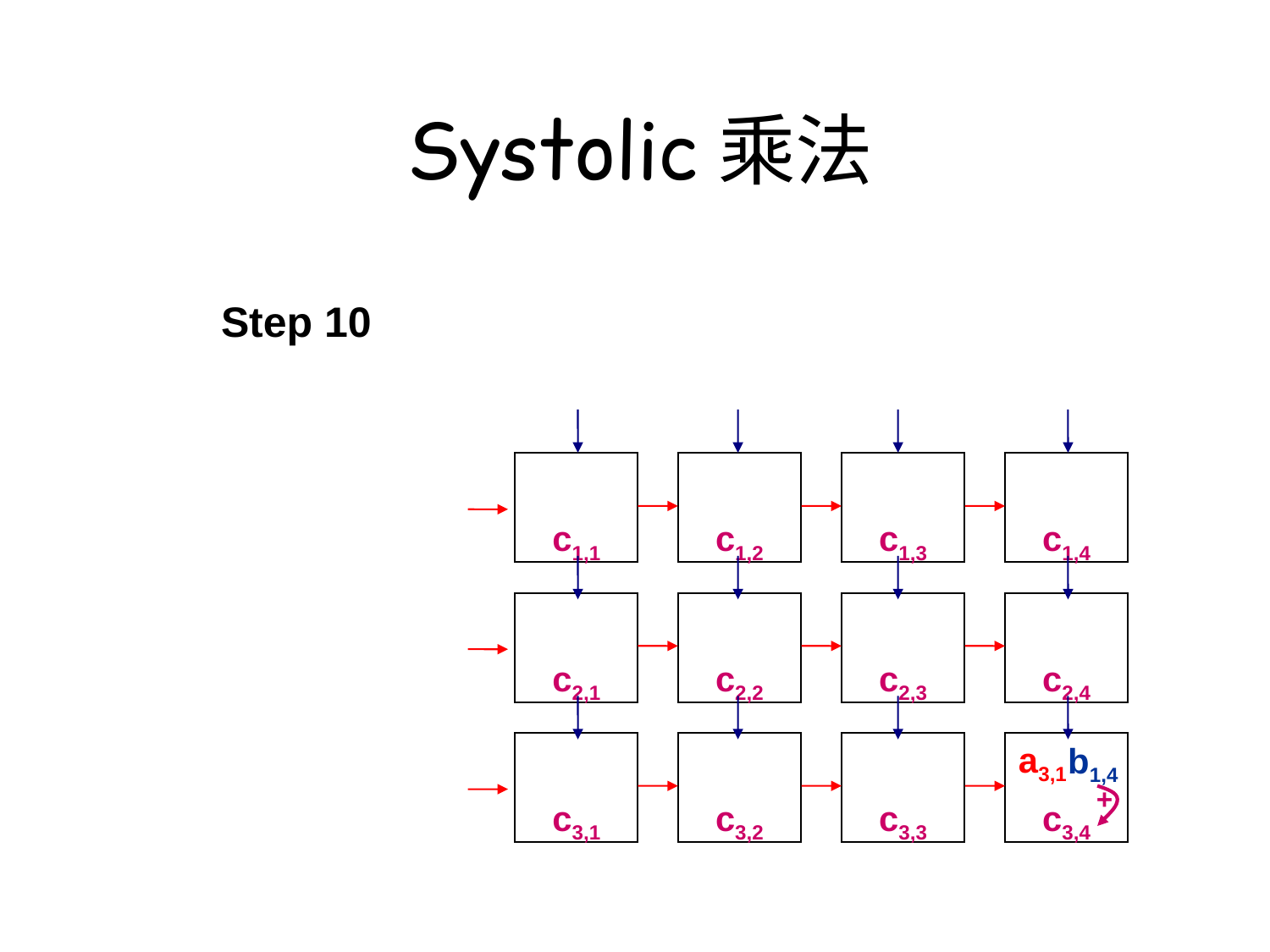

# Systolic乘法
Step 10

c1,1

c1,2

c1,3

c1,4

c2,1

c2,2

c2,3

c2,4

a3,1
b1,4

c3,1

c3,2

c3,3

c3,4

+